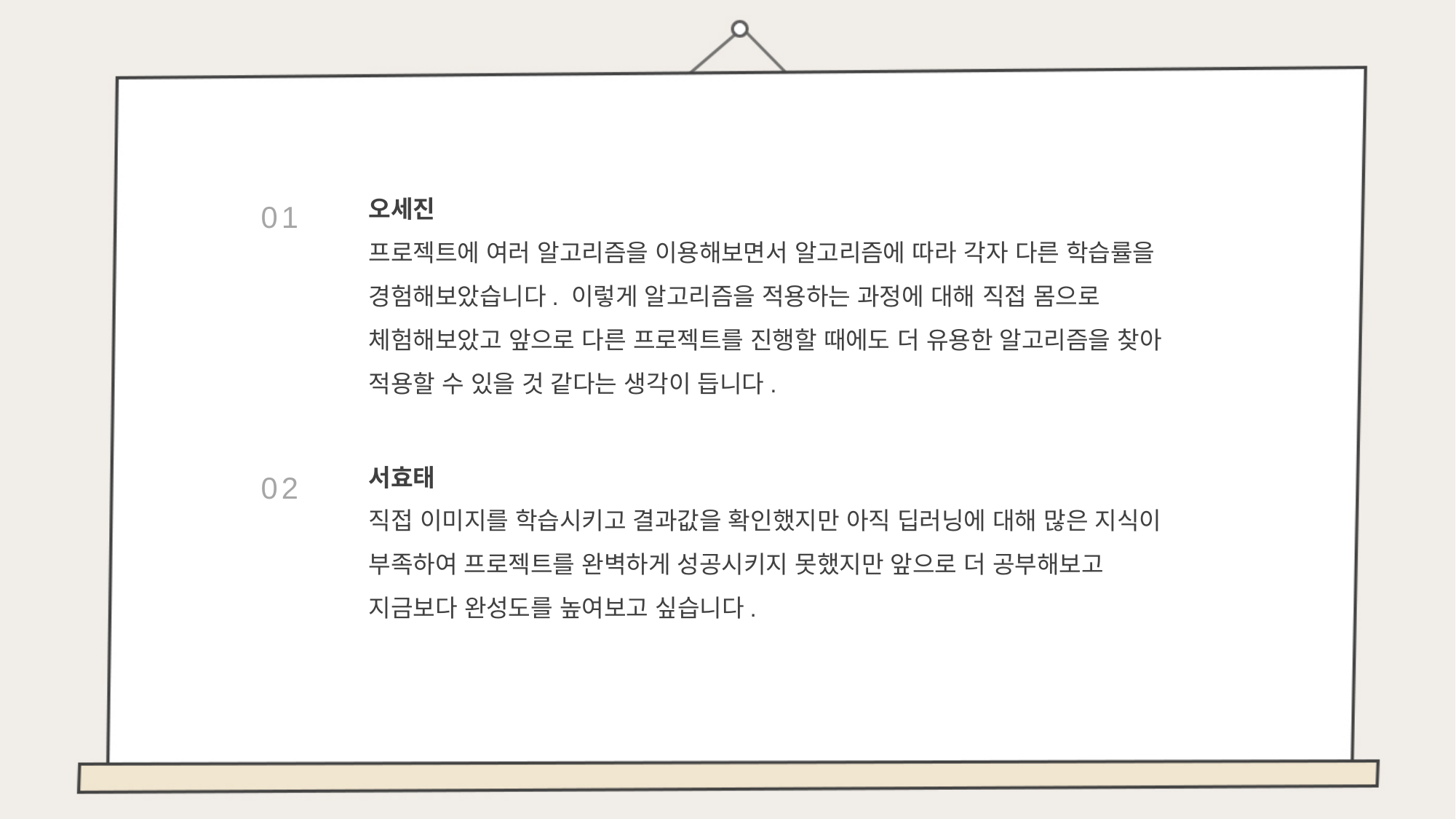

0 1
오세진
프로젝트에 여러 알고리즘을 이용해보면서 알고리즘에 따라 각자 다른 학습률을 경험해보았습니다. 이렇게 알고리즘을 적용하는 과정에 대해 직접 몸으로 체험해보았고 앞으로 다른 프로젝트를 진행할 때에도 더 유용한 알고리즘을 찾아 적용할 수 있을 것 같다는 생각이 듭니다.
서효태
직접 이미지를 학습시키고 결과값을 확인했지만 아직 딥러닝에 대해 많은 지식이 부족하여 프로젝트를 완벽하게 성공시키지 못했지만 앞으로 더 공부해보고
지금보다 완성도를 높여보고 싶습니다.
0 2